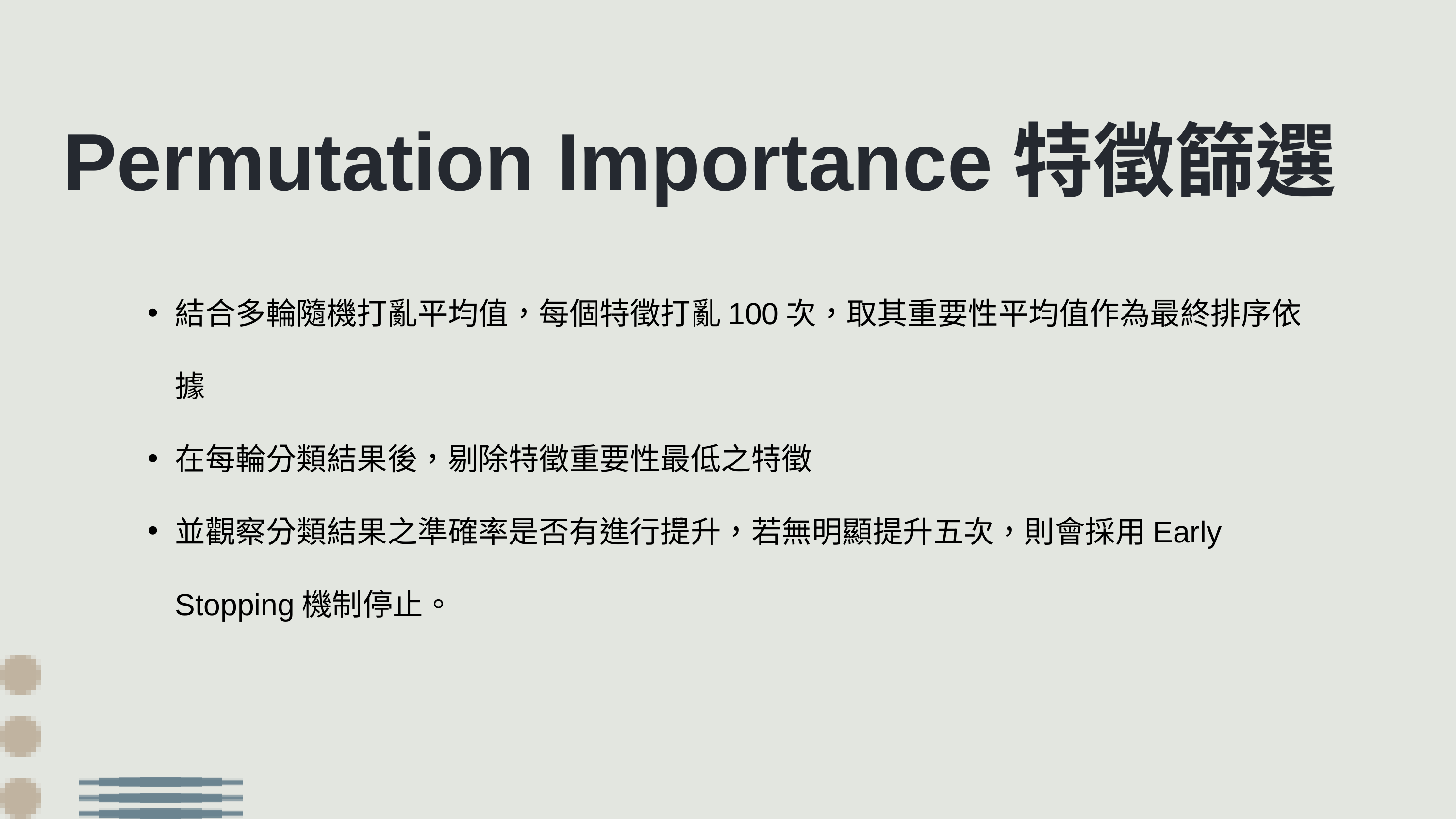

Permutation Importance特徵篩選
結合多輪隨機打亂平均值，每個特徵打亂100次，取其重要性平均值作為最終排序依據
在每輪分類結果後，剔除特徵重要性最低之特徵
並觀察分類結果之準確率是否有進行提升，若無明顯提升五次，則會採用Early Stopping機制停止。

43